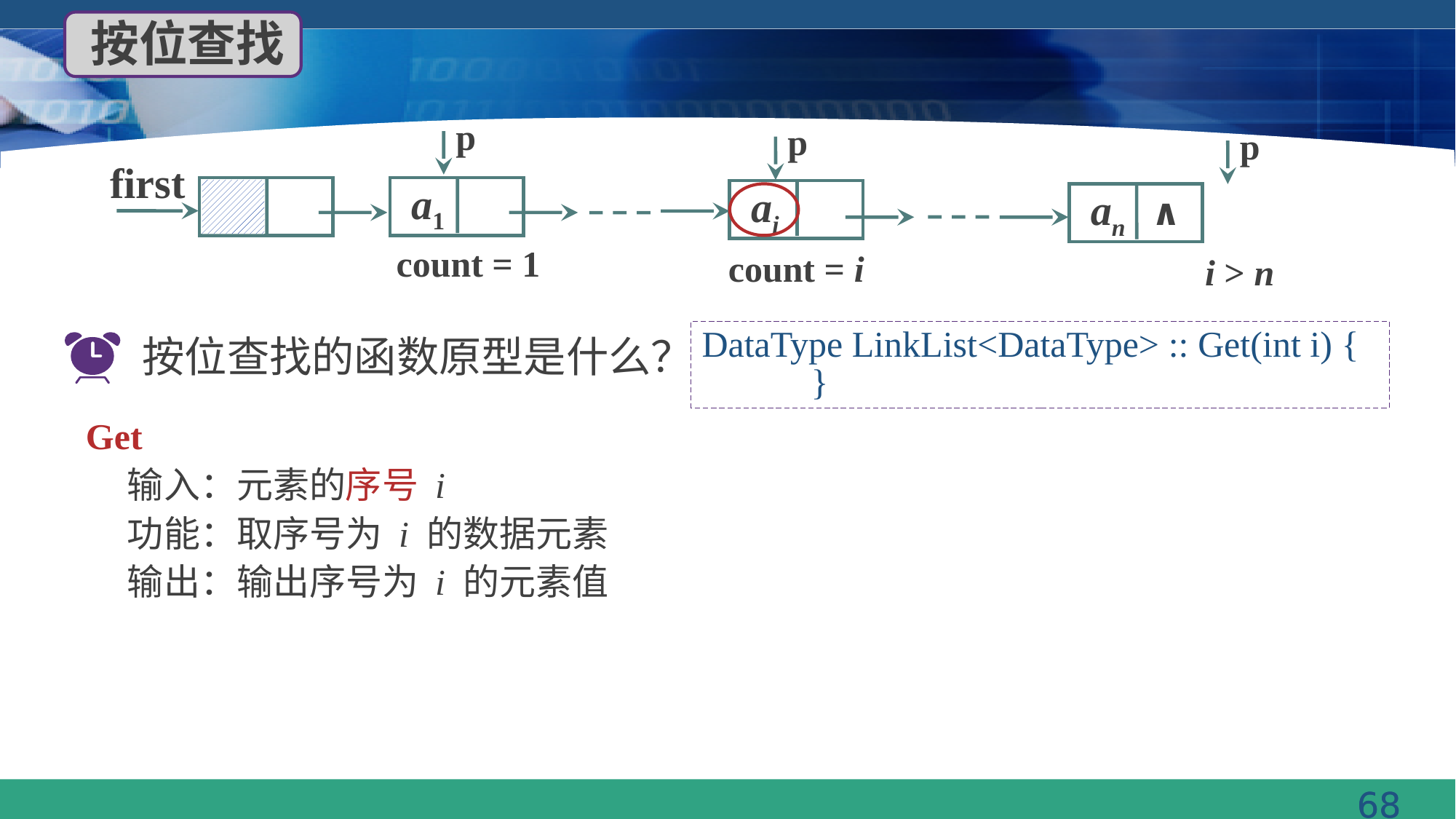

按位查找

p

count = 1
p

count = i
p

i > n
first

 a1

 ai

∧

 an

DataType LinkList<DataType> :: Get(int i) {
	}
按位查找的函数原型是什么？

Get
    输入：元素的序号 i
    功能：取序号为 i 的数据元素
    输出：输出序号为 i 的元素值